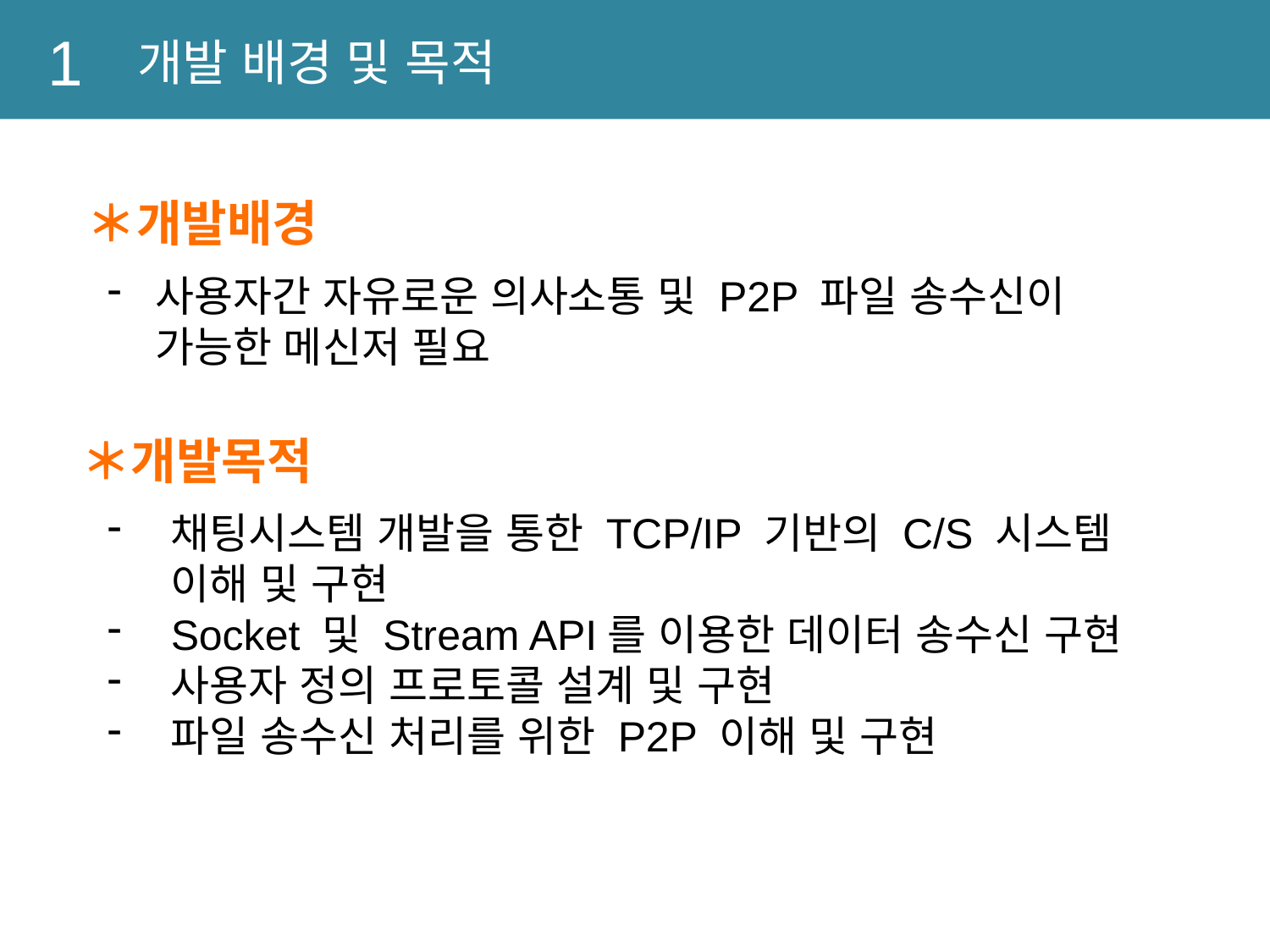

1.
개발 배경 및 목적
＊개발배경
사용자간 자유로운 의사소통 및 P2P 파일 송수신이 가능한 메신저 필요
＊개발목적
채팅시스템 개발을 통한 TCP/IP 기반의 C/S 시스템 이해 및 구현
Socket 및 Stream API를 이용한 데이터 송수신 구현
사용자 정의 프로토콜 설계 및 구현
파일 송수신 처리를 위한 P2P 이해 및 구현